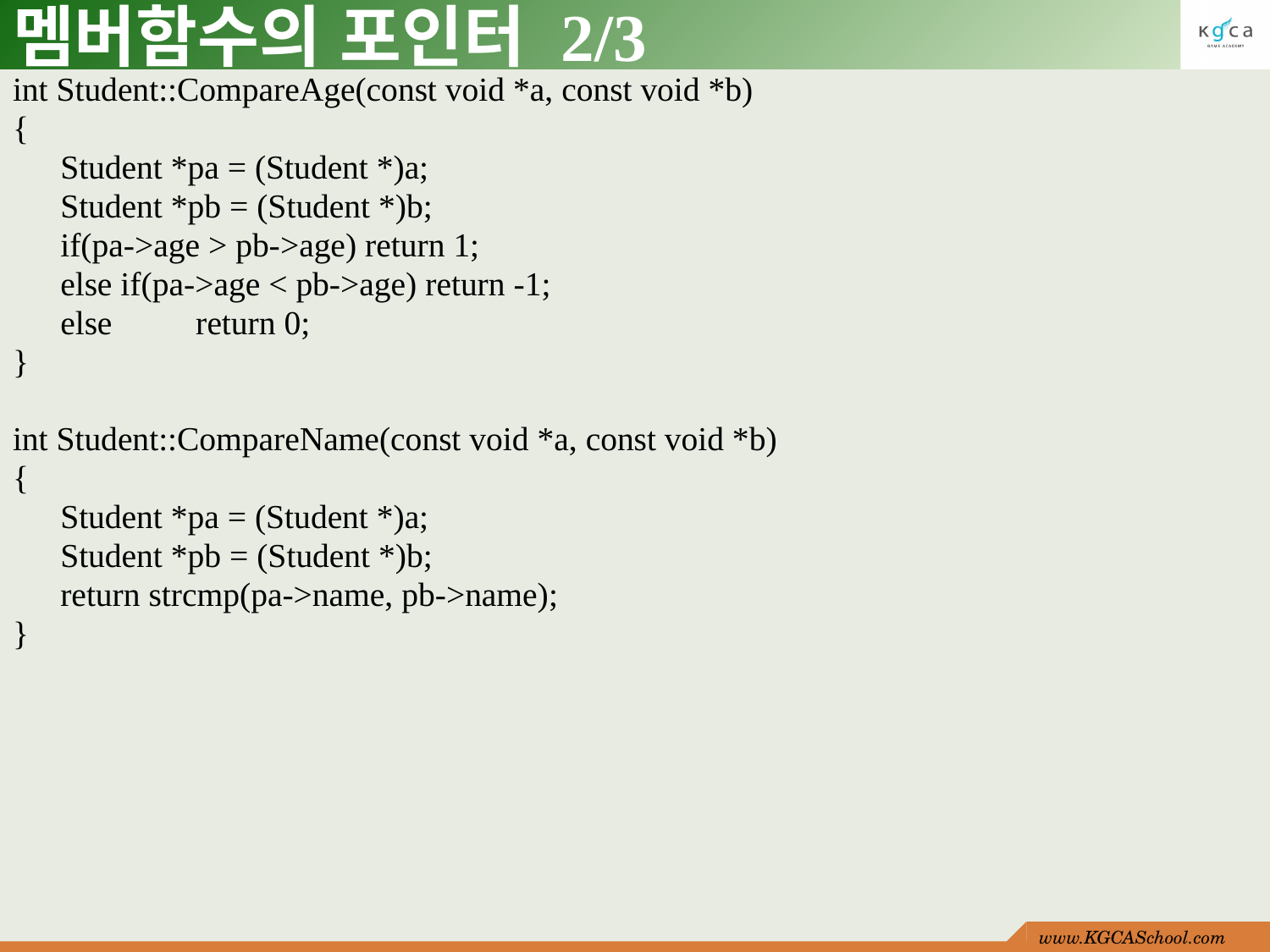

# 멤버함수의 포인터 2/3
int Student::CompareAge(const void *a, const void *b)
{
	Student *pa = (Student *)a;
	Student *pb = (Student *)b;
	if(pa->age > pb->age) return 1;
	else if(pa->age < pb->age) return -1;
	else	 return 0;
}

int Student::CompareName(const void *a, const void *b)
{
	Student *pa = (Student *)a;
	Student *pb = (Student *)b;
	return strcmp(pa->name, pb->name);
}